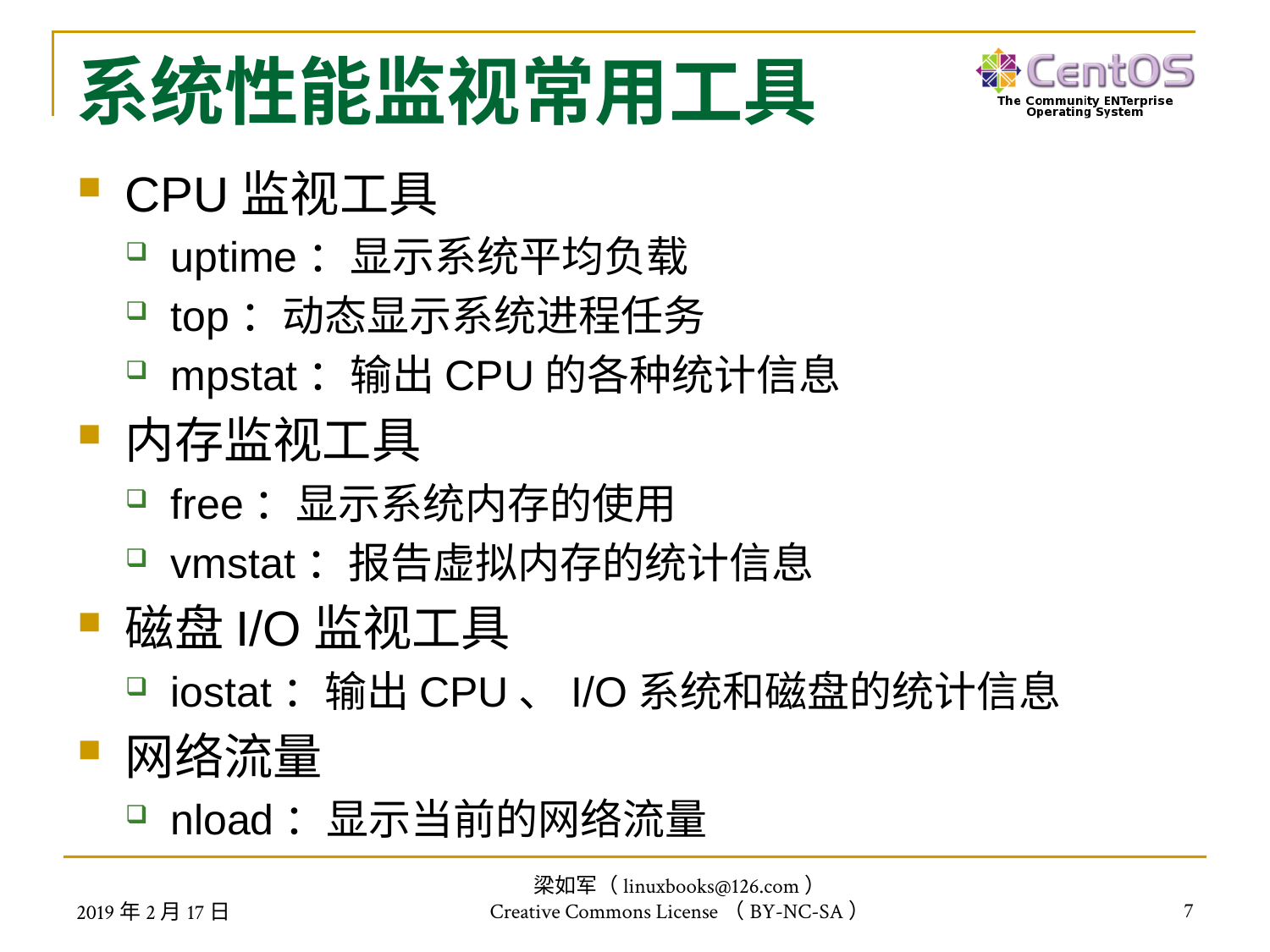

# 系统性能监视常用工具
CPU监视工具
uptime：显示系统平均负载
top：动态显示系统进程任务
mpstat：输出CPU的各种统计信息
内存监视工具
free：显示系统内存的使用
vmstat：报告虚拟内存的统计信息
磁盘I/O监视工具
iostat：输出CPU、I/O系统和磁盘的统计信息
网络流量
nload：显示当前的网络流量
梁如军（linuxbooks@126.com）
Creative Commons License（BY-NC-SA）
2019年2月17日
7